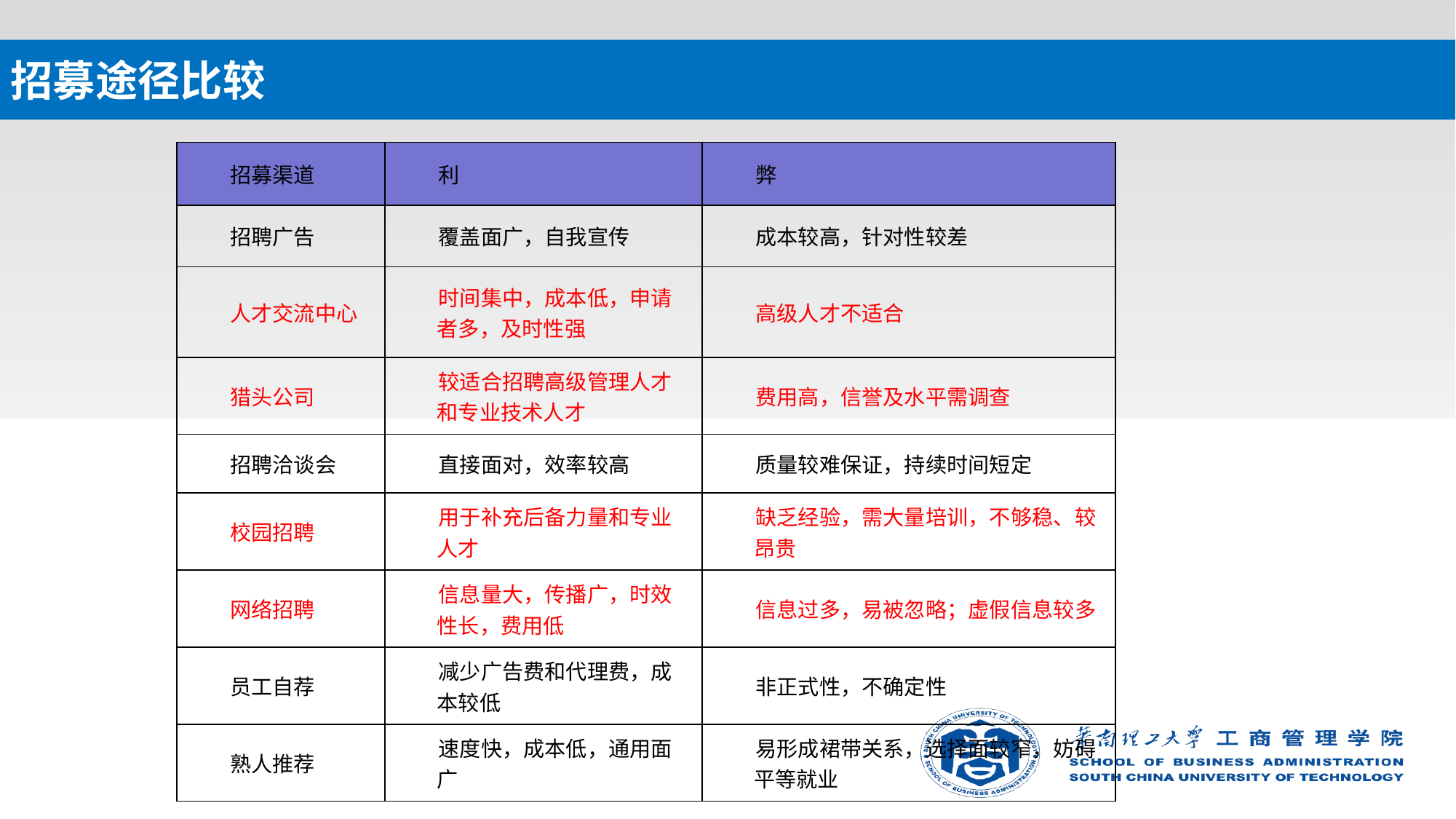

# 招募途径比较
| 招募渠道 | 利 | 弊 |
| --- | --- | --- |
| 招聘广告 | 覆盖面广，自我宣传 | 成本较高，针对性较差 |
| 人才交流中心 | 时间集中，成本低，申请者多，及时性强 | 高级人才不适合 |
| 猎头公司 | 较适合招聘高级管理人才和专业技术人才 | 费用高，信誉及水平需调查 |
| 招聘洽谈会 | 直接面对，效率较高 | 质量较难保证，持续时间短定 |
| 校园招聘 | 用于补充后备力量和专业人才 | 缺乏经验，需大量培训，不够稳、较昂贵 |
| 网络招聘 | 信息量大，传播广，时效性长，费用低 | 信息过多，易被忽略；虚假信息较多 |
| 员工自荐 | 减少广告费和代理费，成本较低 | 非正式性，不确定性 |
| 熟人推荐 | 速度快，成本低，通用面广 | 易形成裙带关系，选择面较窄，妨碍平等就业 |